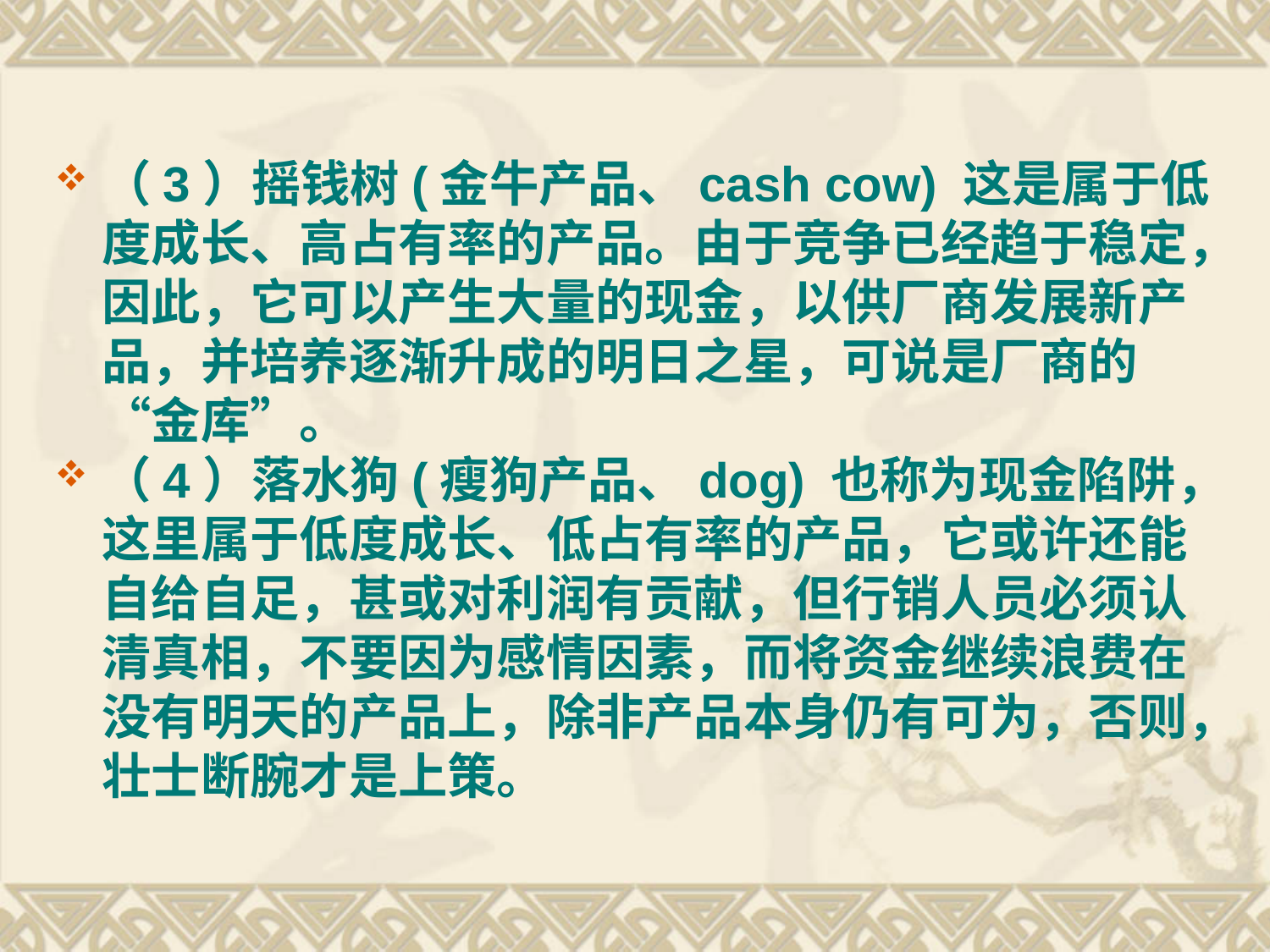

（3）摇钱树(金牛产品、cash cow) 这是属于低度成长、高占有率的产品。由于竞争已经趋于稳定，因此，它可以产生大量的现金，以供厂商发展新产品，并培养逐渐升成的明日之星，可说是厂商的“金库”。
（4）落水狗(瘦狗产品、dog) 也称为现金陷阱，这里属于低度成长、低占有率的产品，它或许还能自给自足，甚或对利润有贡献，但行销人员必须认清真相，不要因为感情因素，而将资金继续浪费在没有明天的产品上，除非产品本身仍有可为，否则，壮士断腕才是上策。